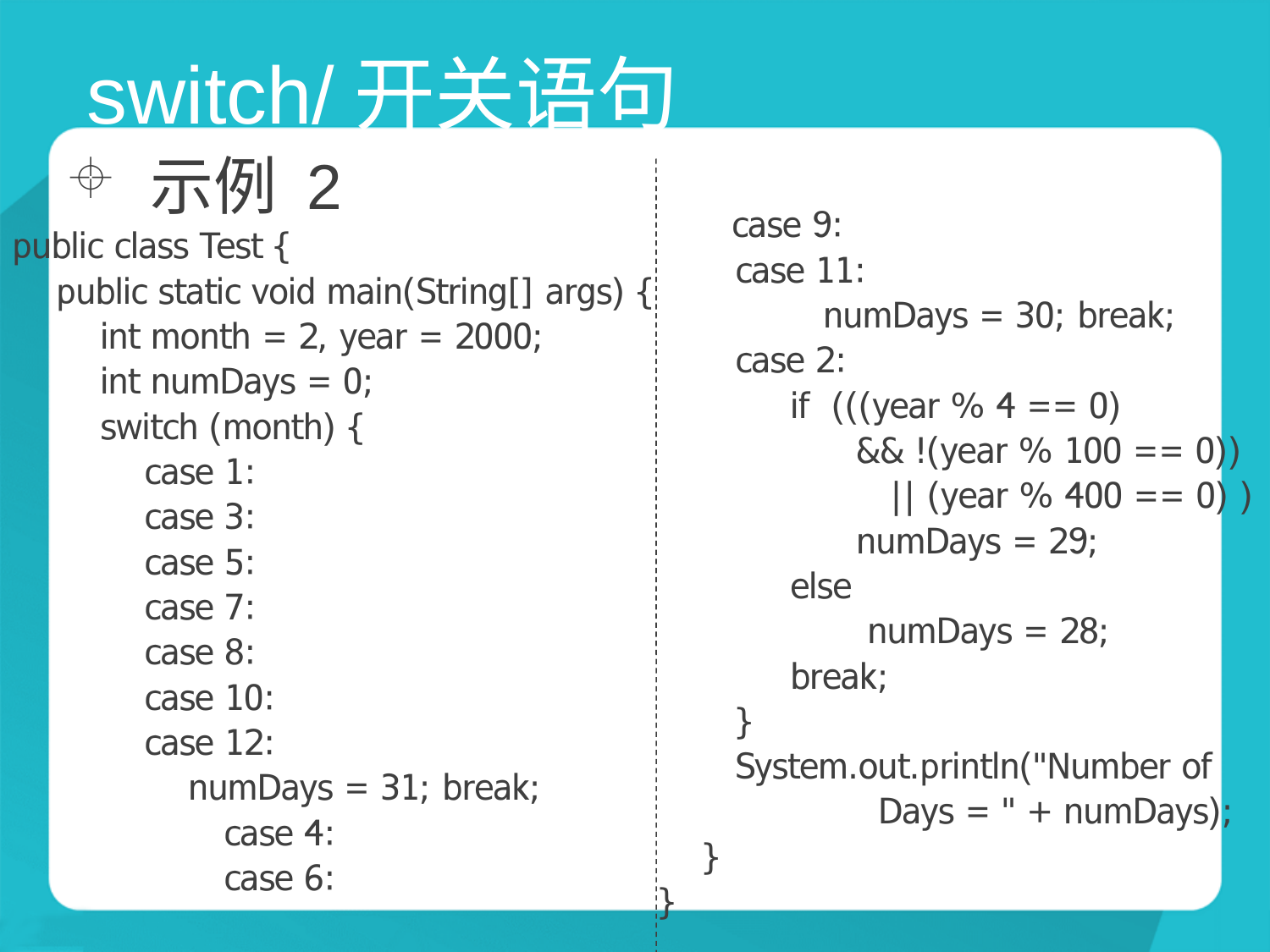

# switch/开关语句
示例 2

	case 9:
        case 11:
                numDays = 30; break;
        case 2:
             if  (((year % 4 == 0)
                   && !(year % 100 == 0))
                      || (year % 400 == 0) )
                   numDays = 29;
             else
                    numDays = 28;
             break;
        }
        System.out.println("Number of
                     Days = " + numDays);
     }
 }
public class Test {
    public static void main(String[] args) {
        int month = 2, year = 2000;
        int numDays = 0;
        switch (month) {
            case 1:
            case 3:
            case 5:
            case 7:
            case 8:
            case 10:
            case 12:
                numDays = 31; break;
		case 4:
		case 6: